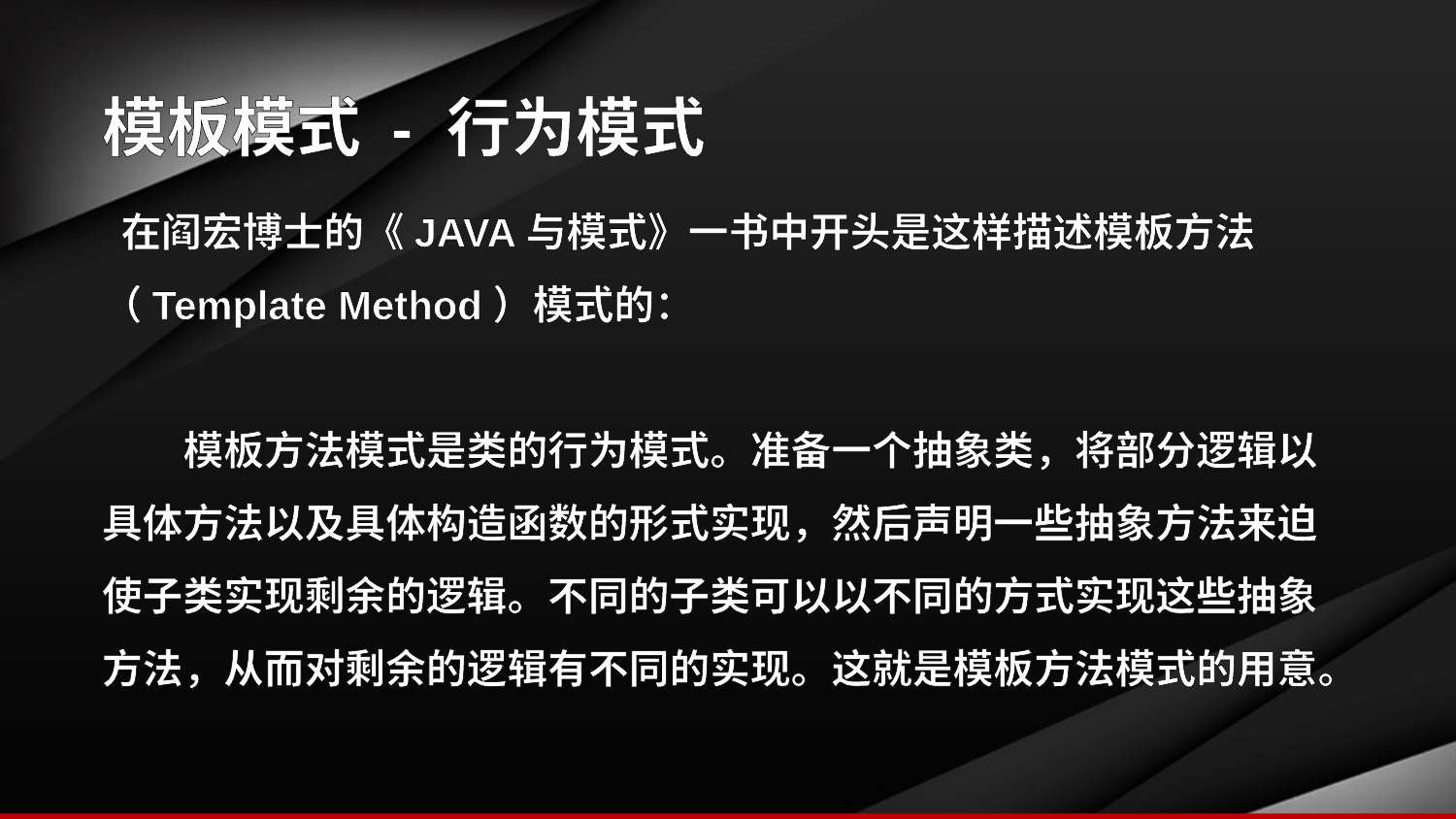

模板模式 - 行为模式
 在阎宏博士的《JAVA与模式》一书中开头是这样描述模板方法（Template Method）模式的：

　　模板方法模式是类的行为模式。准备一个抽象类，将部分逻辑以具体方法以及具体构造函数的形式实现，然后声明一些抽象方法来迫使子类实现剩余的逻辑。不同的子类可以以不同的方式实现这些抽象方法，从而对剩余的逻辑有不同的实现。这就是模板方法模式的用意。